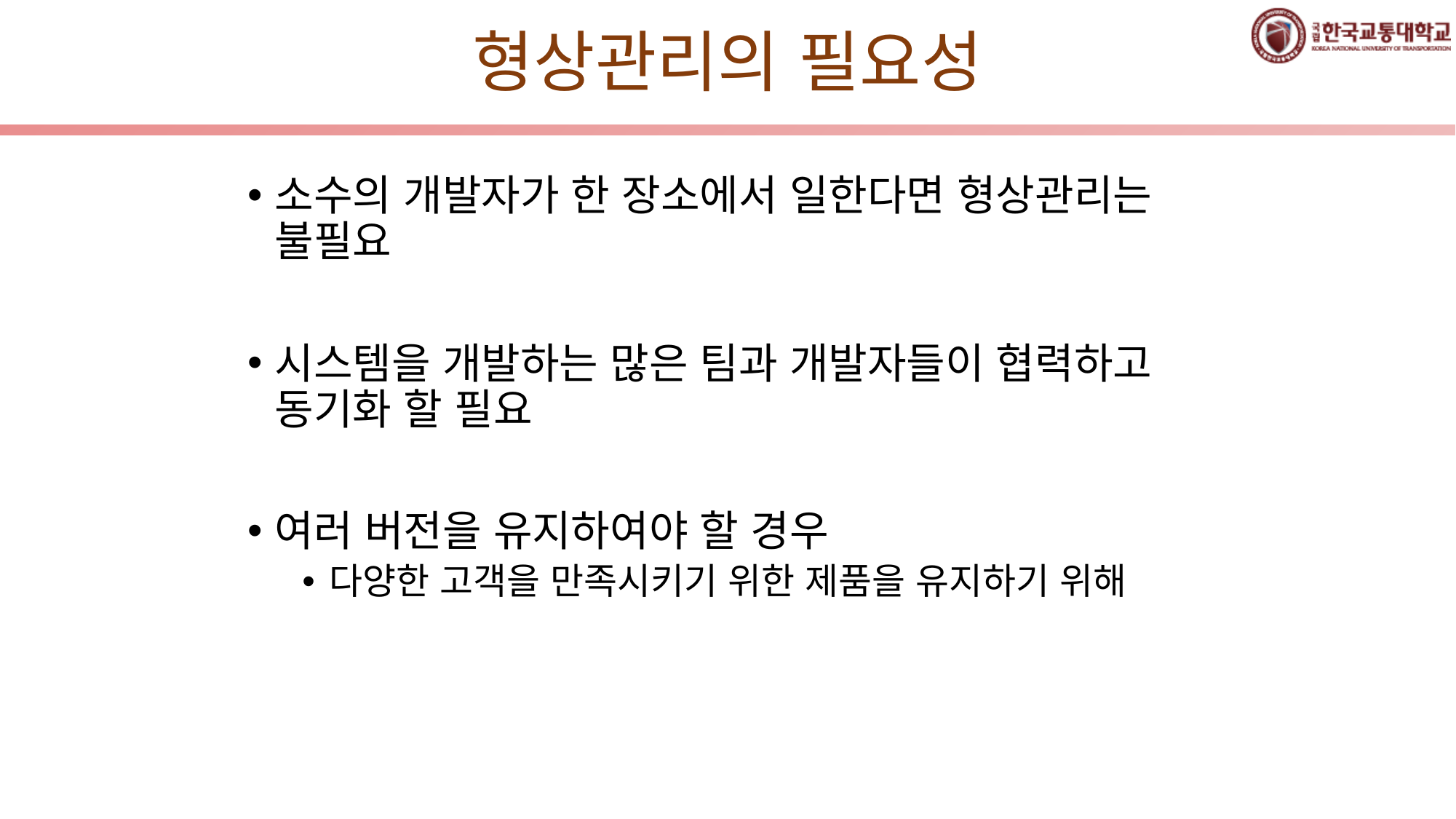

# 형상관리의 필요성
소수의 개발자가 한 장소에서 일한다면 형상관리는 불필요

시스템을 개발하는 많은 팀과 개발자들이 협력하고 동기화 할 필요

여러 버전을 유지하여야 할 경우
다양한 고객을 만족시키기 위한 제품을 유지하기 위해